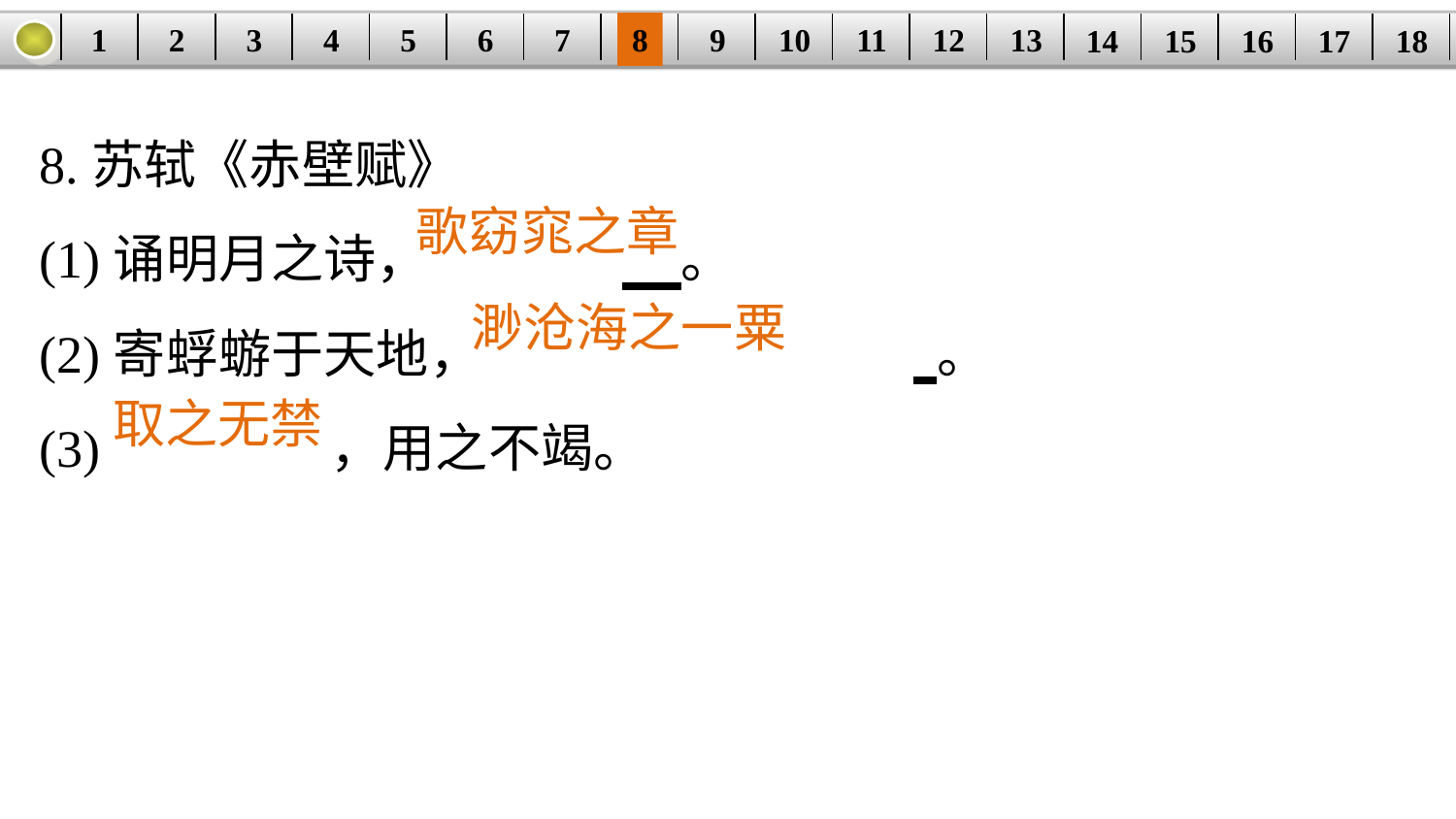

1
2
3
4
5
6
7
8
9
10
11
12
13
14
15
16
17
18
|  |  |  |  |  |  |  |  |  |  |  |  |  |  |  |  |  |  |
| --- | --- | --- | --- | --- | --- | --- | --- | --- | --- | --- | --- | --- | --- | --- | --- | --- | --- |

8.苏轼《赤壁赋》
(1)诵明月之诗，		     。
(2)寄蜉蝣于天地，			  。
(3)		，用之不竭。
歌窈窕之章
渺沧海之一粟
取之无禁